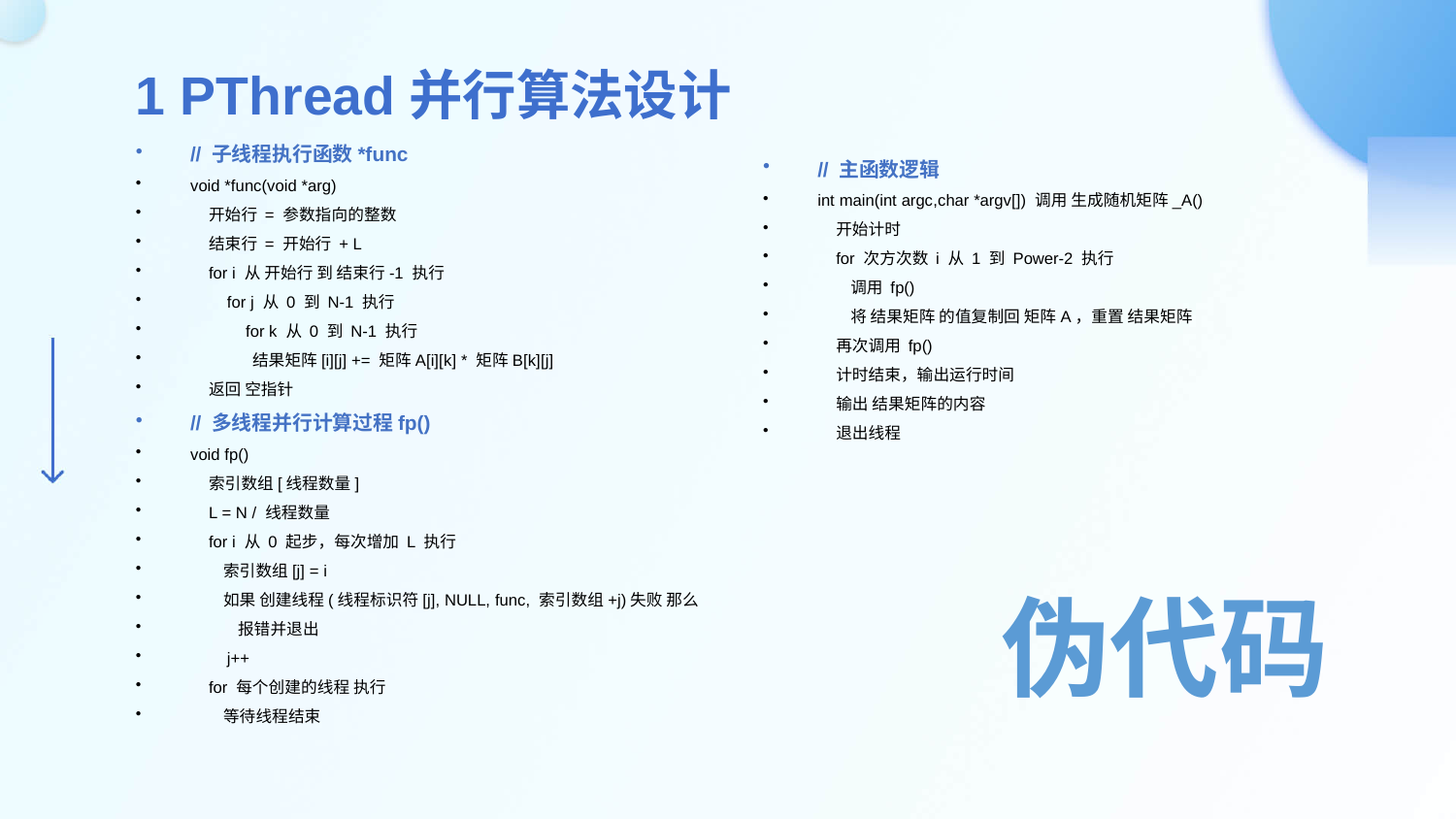

1 PThread并行算法设计
// 子线程执行函数*func
void *func(void *arg)
    开始行 = 参数指向的整数
    结束行 = 开始行 + L
    for i 从 开始行 到 结束行-1 执行
        for j 从 0 到 N-1 执行
            for k 从 0 到 N-1 执行
                结果矩阵[i][j] += 矩阵A[i][k] * 矩阵B[k][j]
    返回 空指针
// 多线程并行计算过程fp()
void fp()
    索引数组[线程数量]
    L = N / 线程数量
    for i 从 0 起步，每次增加 L 执行
        索引数组[j] = i
        如果 创建线程(线程标识符[j], NULL, func, 索引数组+j)失败 那么
            报错并退出
        j++
    for 每个创建的线程 执行
        等待线程结束

// 主函数逻辑
int main(int argc,char *argv[]) 调用 生成随机矩阵_A()
    开始计时
    for 次方次数 i 从 1 到 Power-2 执行
        调用 fp()
        将 结果矩阵 的值复制回 矩阵A，重置 结果矩阵
    再次调用 fp()
    计时结束，输出运行时间
    输出 结果矩阵的内容
    退出线程
伪代码